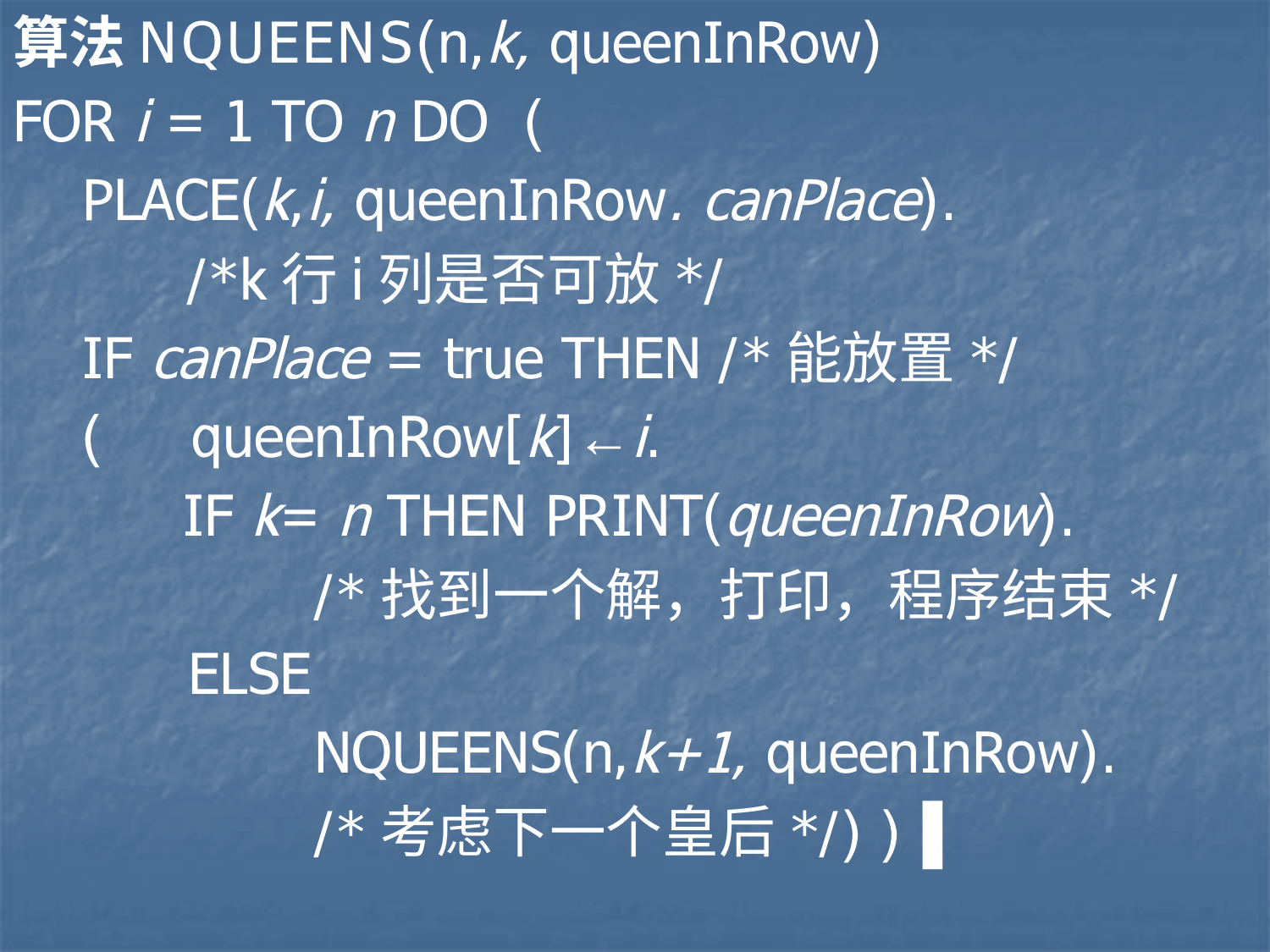

算法NQUEENS(n,k, queenInRow)
FOR i = 1 TO n DO  (
    PLACE(k,i, queenInRow. canPlace).
		/*k行i列是否可放*/
    IF canPlace = true THEN /*能放置*/
    (     queenInRow[k]←i.
	       IF k= n THEN PRINT(queenInRow).
			/*找到一个解，打印，程序结束*/
          ELSE
			NQUEENS(n,k+1, queenInRow).
			/*考虑下一个皇后*/) )▐